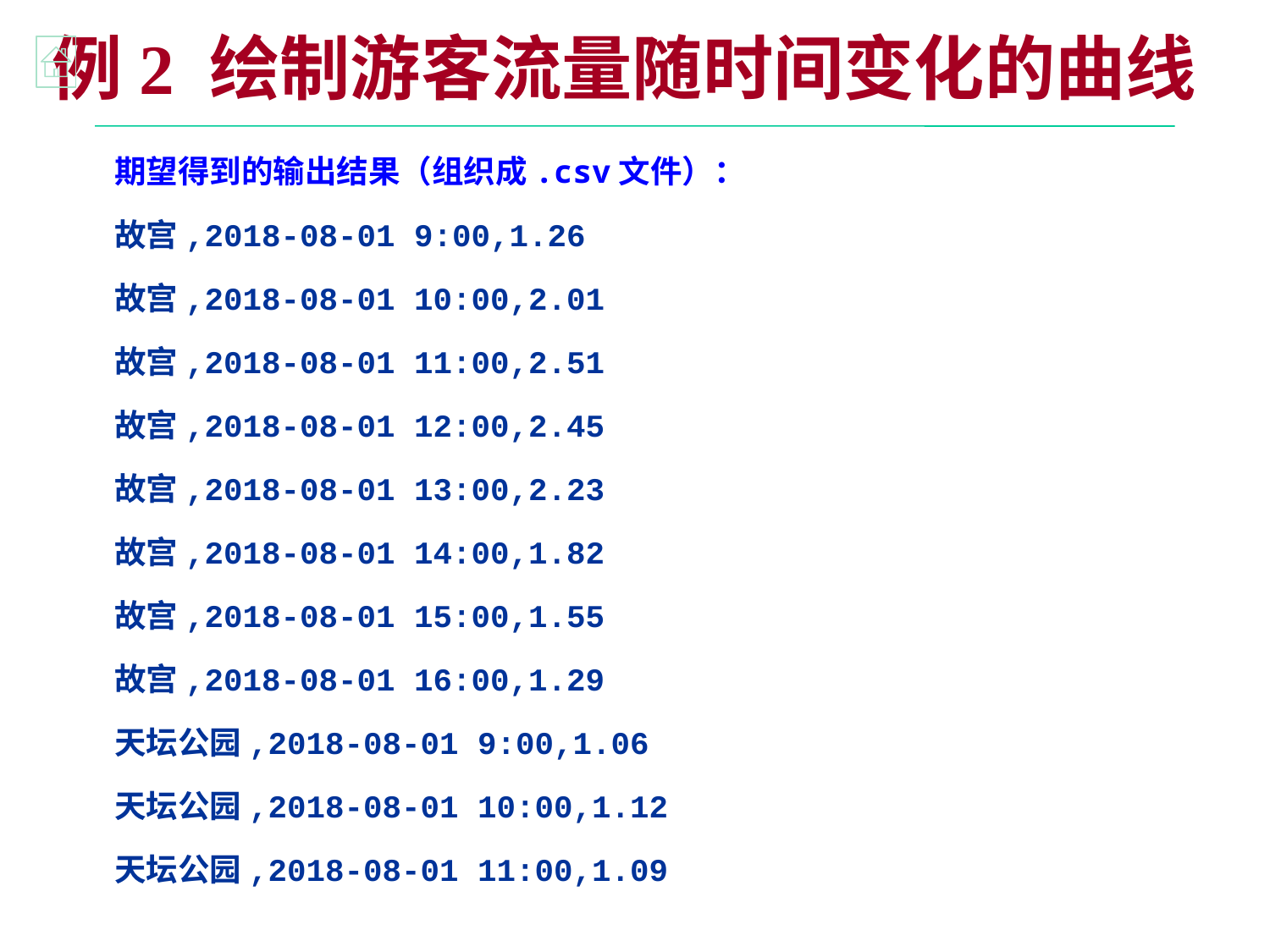

例2 绘制游客流量随时间变化的曲线

期望得到的输出结果（组织成.csv文件）：
故宫,2018-08-01 9:00,1.26
故宫,2018-08-01 10:00,2.01
故宫,2018-08-01 11:00,2.51
故宫,2018-08-01 12:00,2.45
故宫,2018-08-01 13:00,2.23
故宫,2018-08-01 14:00,1.82
故宫,2018-08-01 15:00,1.55
故宫,2018-08-01 16:00,1.29
天坛公园,2018-08-01 9:00,1.06
天坛公园,2018-08-01 10:00,1.12
天坛公园,2018-08-01 11:00,1.09